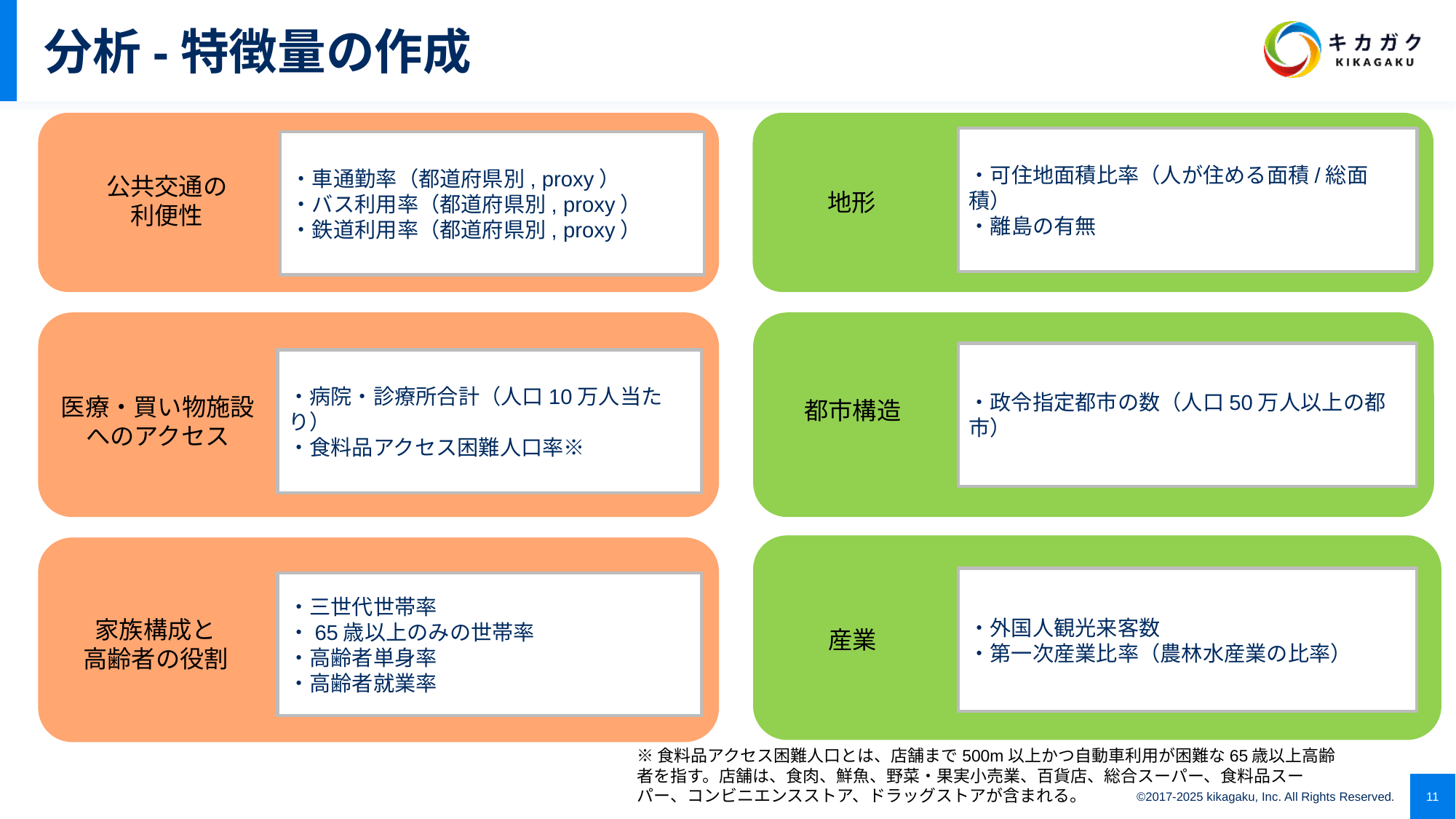

# 分析-特徴量の作成

・可住地面積比率（人が住める面積/総面積）
・離島の有無
・車通勤率（都道府県別, proxy）
・バス利用率（都道府県別, proxy）
・鉄道利用率（都道府県別, proxy）
公共交通の
利便性
地形

・政令指定都市の数（人口50万人以上の都市）
・病院・診療所合計（人口10万人当たり）
・食料品アクセス困難人口率※
医療・買い物施設
へのアクセス
都市構造

・外国人観光来客数
・第一次産業比率（農林水産業の比率）
・三世代世帯率
・65歳以上のみの世帯率
・高齢者単身率
・高齢者就業率
家族構成と
高齢者の役割
産業
※食料品アクセス困難人口とは、店舗まで500m以上かつ自動車利用が困難な65歳以上高齢者を指す。店舗は、食肉、鮮魚、野菜・果実小売業、百貨店、総合スーパー、食料品スーパー、コンビニエンスストア、ドラッグストアが含まれる。